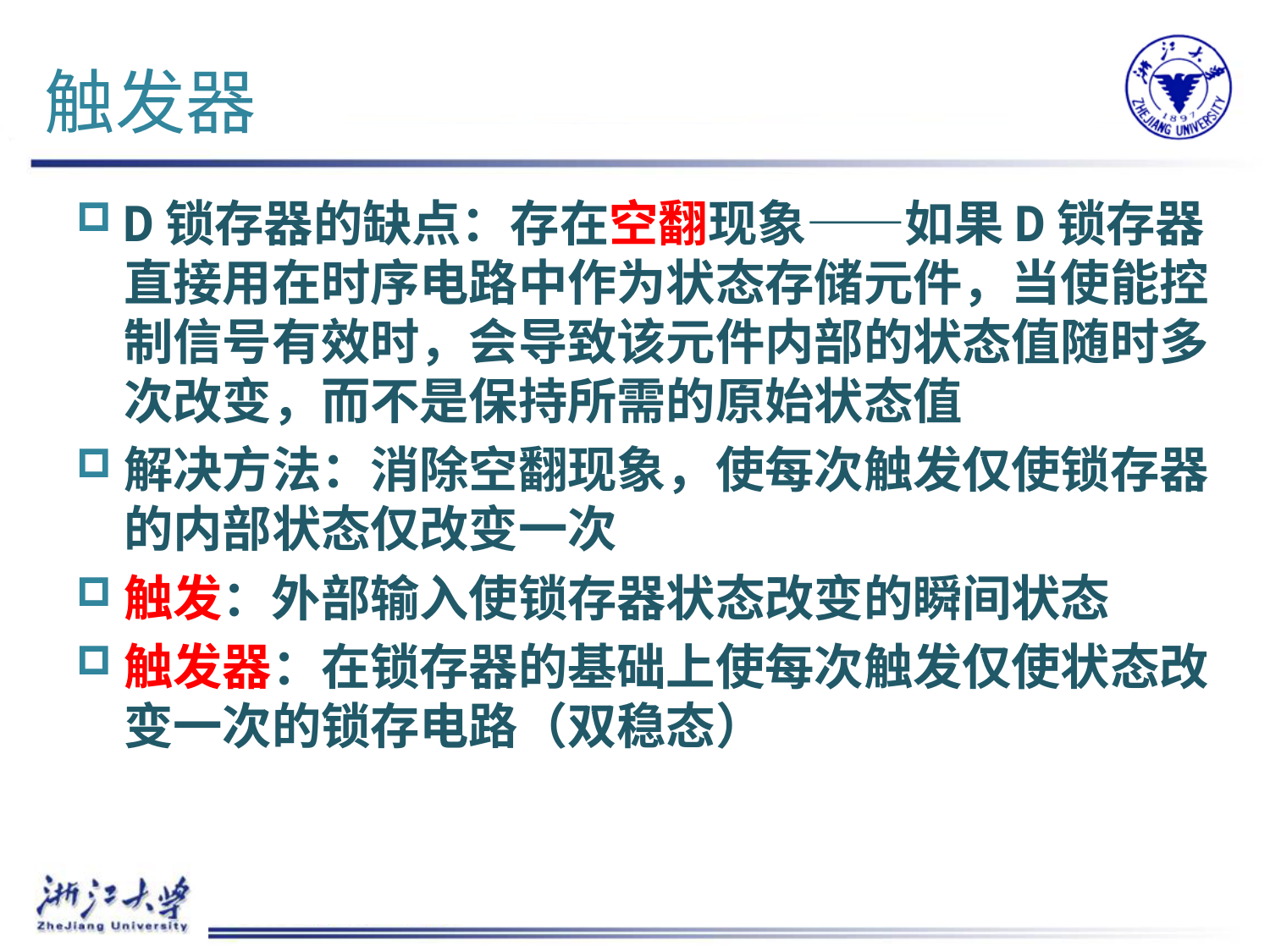

# 触发器
D锁存器的缺点：存在空翻现象——如果D锁存器直接用在时序电路中作为状态存储元件，当使能控制信号有效时，会导致该元件内部的状态值随时多次改变，而不是保持所需的原始状态值
解决方法：消除空翻现象，使每次触发仅使锁存器的内部状态仅改变一次
触发：外部输入使锁存器状态改变的瞬间状态
触发器：在锁存器的基础上使每次触发仅使状态改变一次的锁存电路（双稳态）